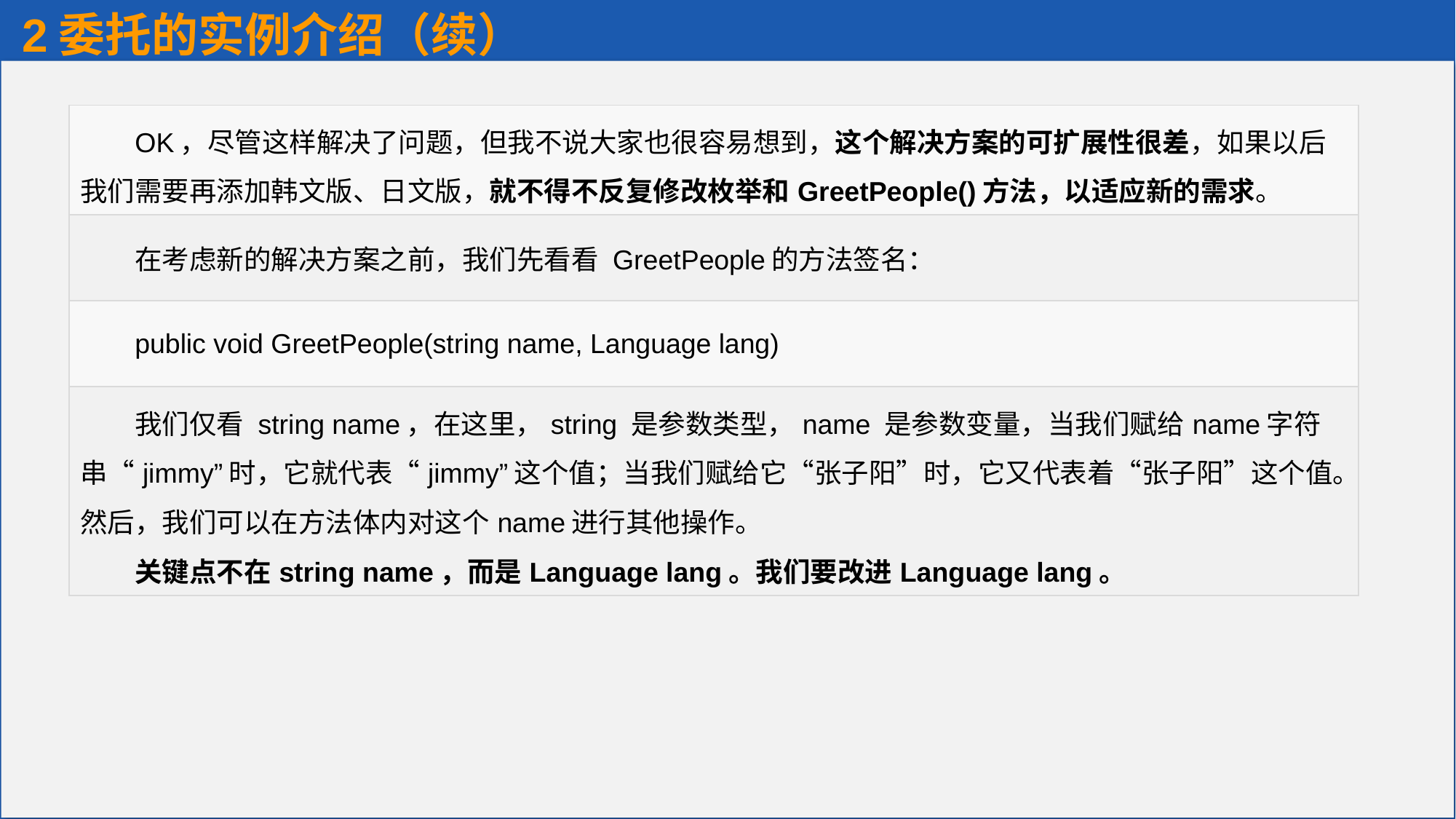

2委托的实例介绍（续）
| OK，尽管这样解决了问题，但我不说大家也很容易想到，这个解决方案的可扩展性很差，如果以后我们需要再添加韩文版、日文版，就不得不反复修改枚举和GreetPeople()方法，以适应新的需求。 |
| --- |
| 在考虑新的解决方案之前，我们先看看 GreetPeople的方法签名： |
| public void GreetPeople(string name, Language lang) |
| 我们仅看 string name，在这里，string 是参数类型，name 是参数变量，当我们赋给name字符串“jimmy”时，它就代表“jimmy”这个值；当我们赋给它“张子阳”时，它又代表着“张子阳”这个值。然后，我们可以在方法体内对这个name进行其他操作。 关键点不在string name，而是Language lang。我们要改进Language lang。 |